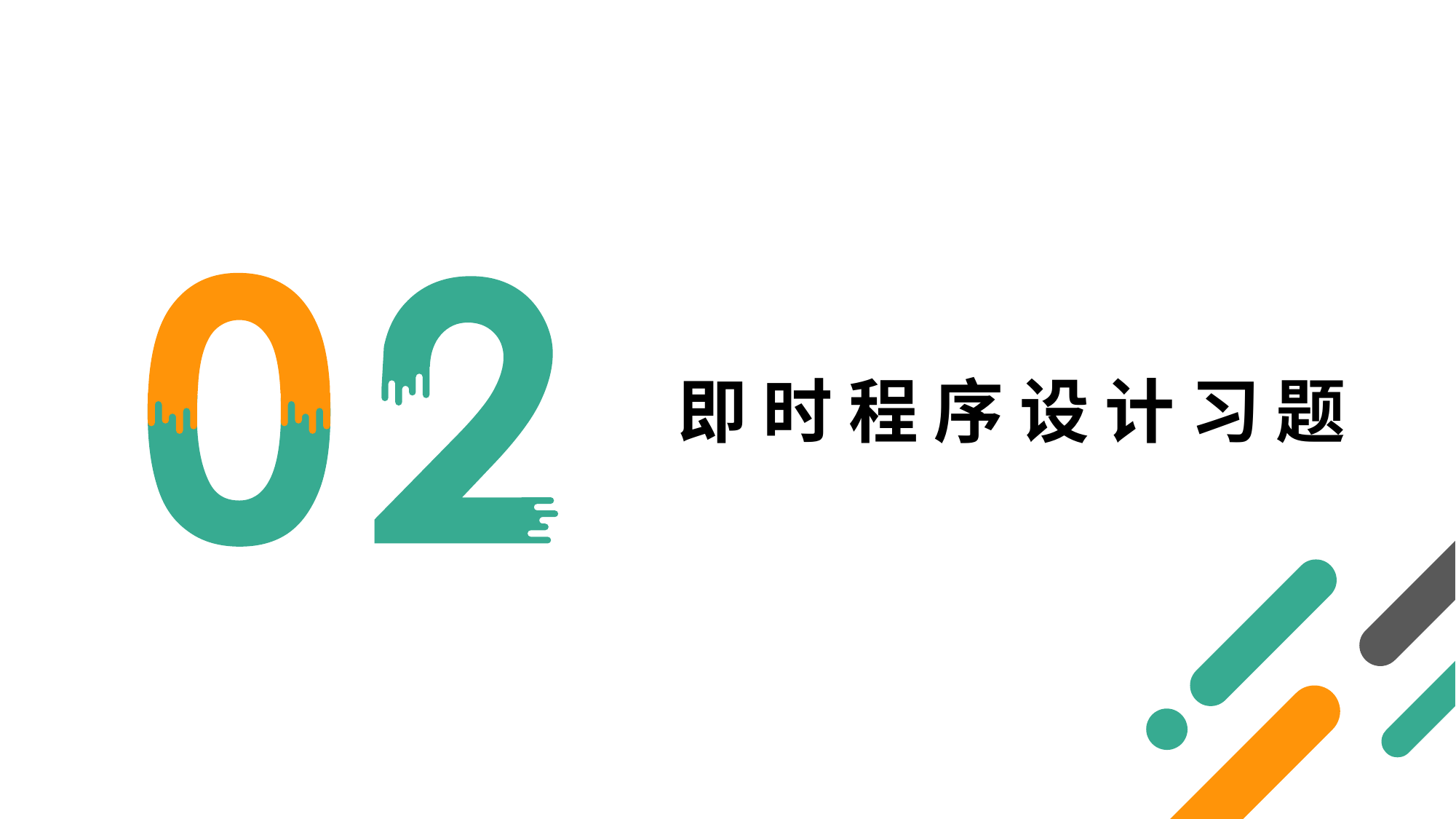

即 时 程 序 设 计 习 题